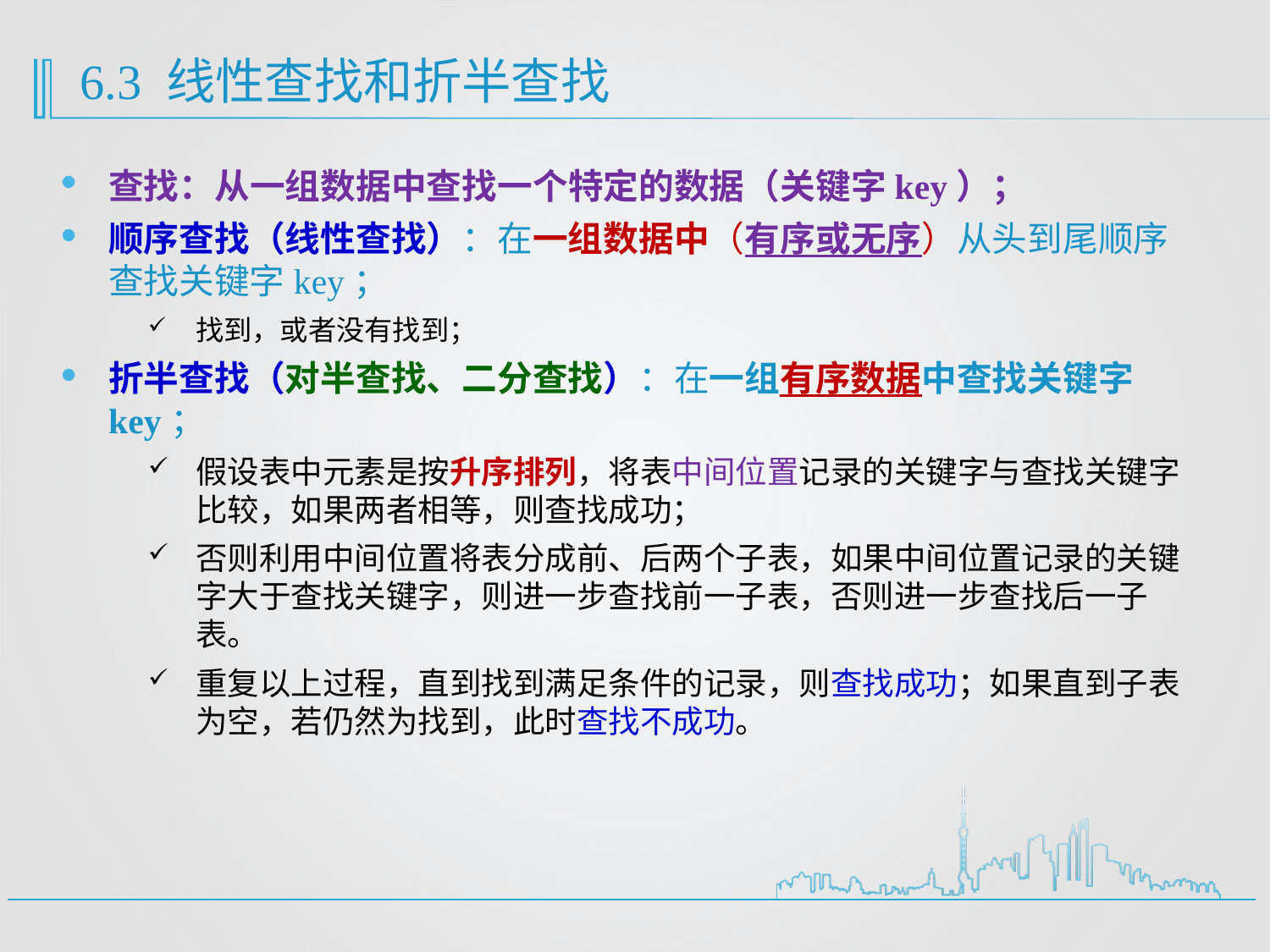

# 6.3 线性查找和折半查找
查找：从一组数据中查找一个特定的数据（关键字key）；
顺序查找（线性查找）：在一组数据中（有序或无序）从头到尾顺序查找关键字key；
找到，或者没有找到；
折半查找（对半查找、二分查找）：在一组有序数据中查找关键字key；
假设表中元素是按升序排列，将表中间位置记录的关键字与查找关键字比较，如果两者相等，则查找成功；
否则利用中间位置将表分成前、后两个子表，如果中间位置记录的关键字大于查找关键字，则进一步查找前一子表，否则进一步查找后一子表。
重复以上过程，直到找到满足条件的记录，则查找成功；如果直到子表为空，若仍然为找到，此时查找不成功。